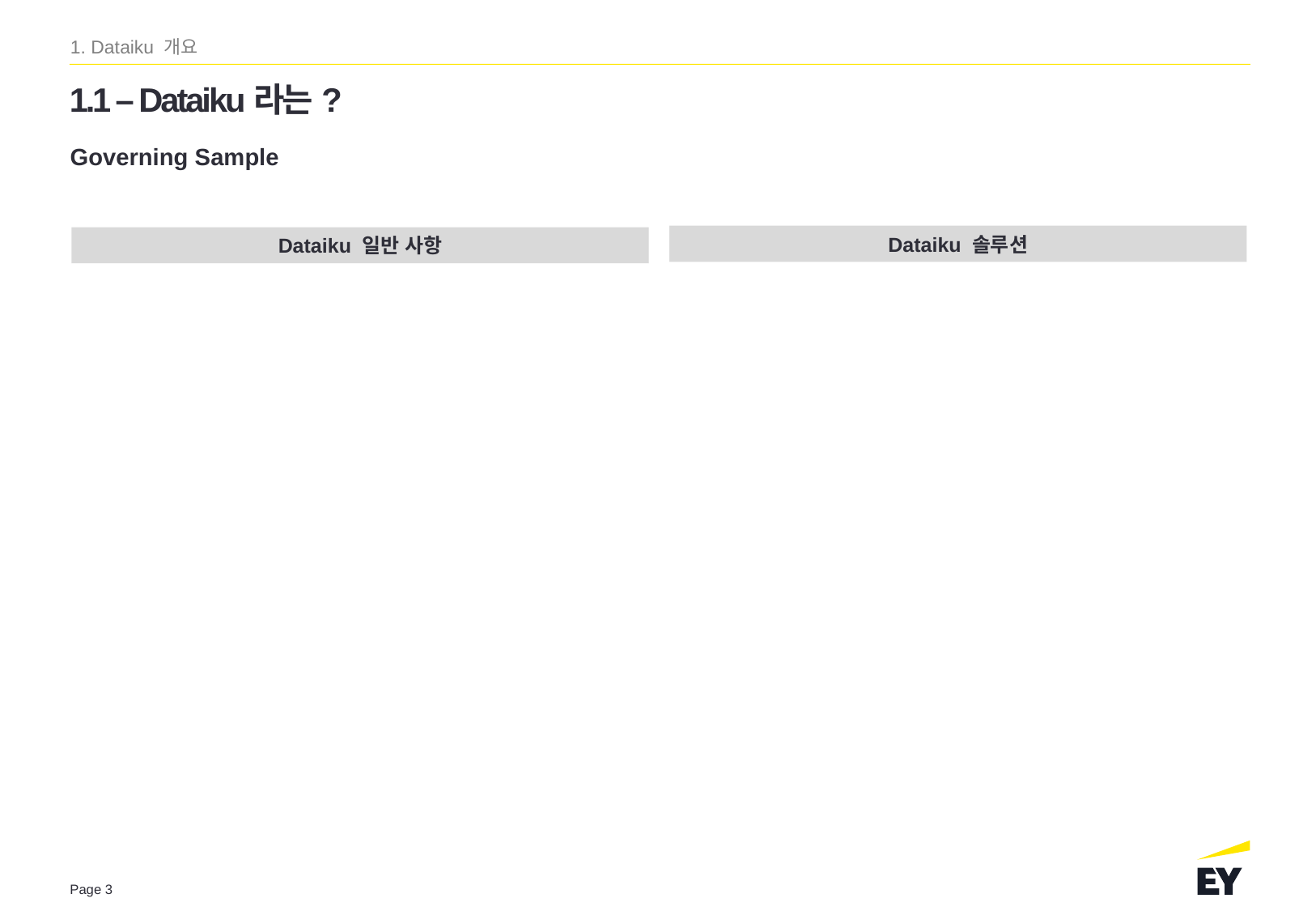

1. Dataiku 개요
# 1.1 – Dataiku라는?
Governing Sample
Dataiku 솔루션
Dataiku 일반 사항